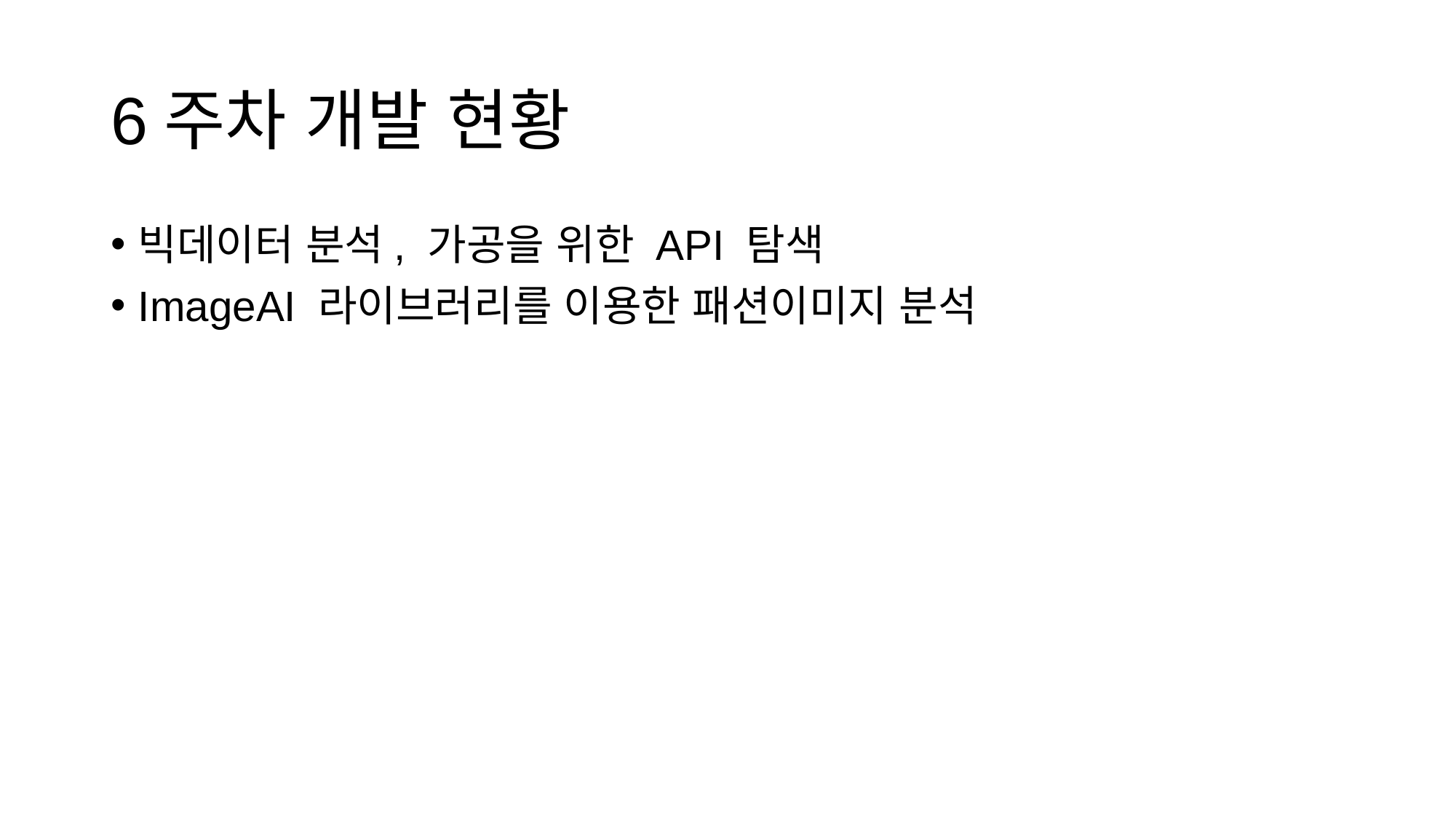

# 6주차 개발 현황
빅데이터 분석, 가공을 위한 API 탐색
ImageAI 라이브러리를 이용한 패션이미지 분석